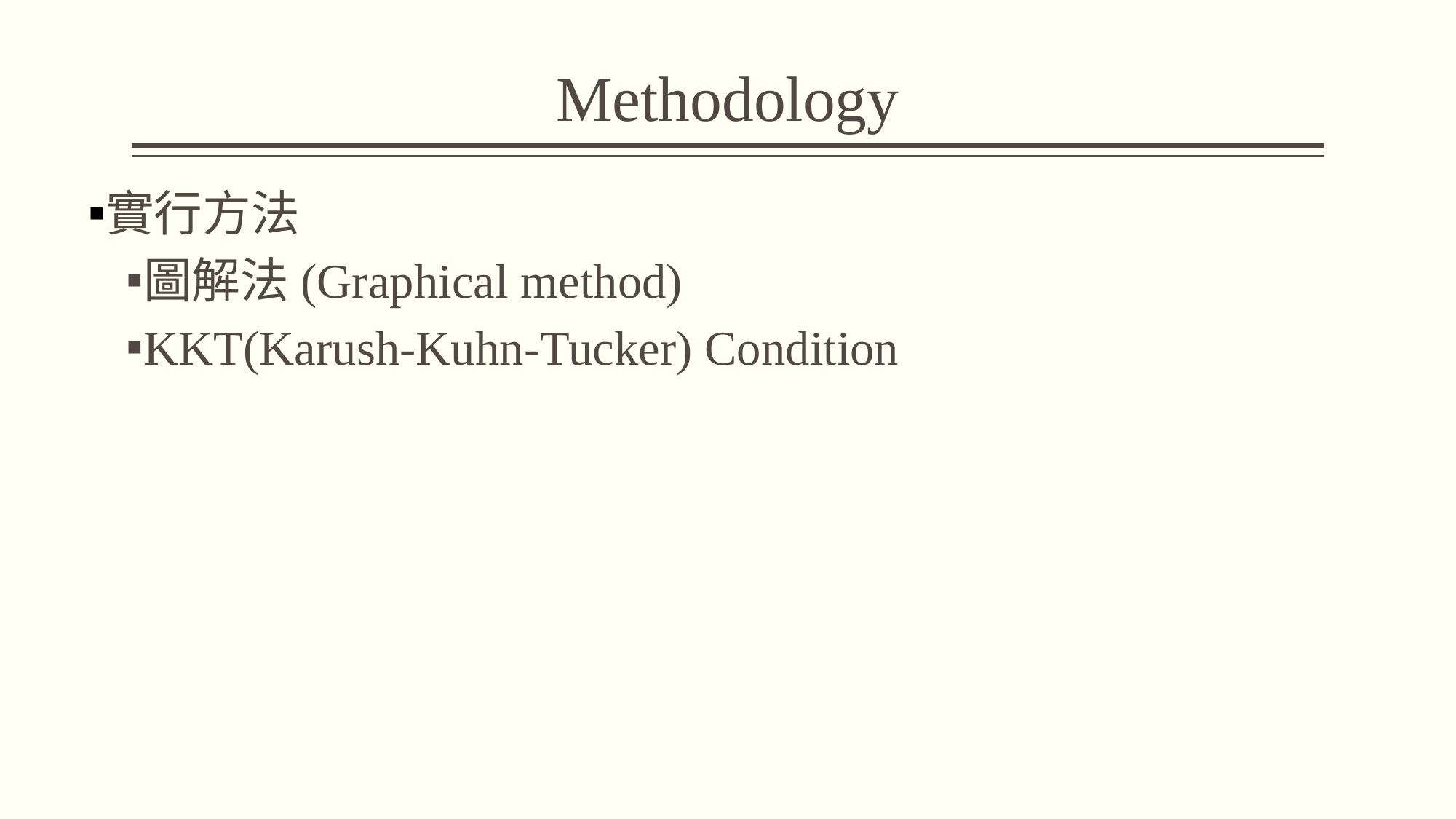

# Methodology
實行方法
圖解法(Graphical method)
KKT(Karush-Kuhn-Tucker) Condition